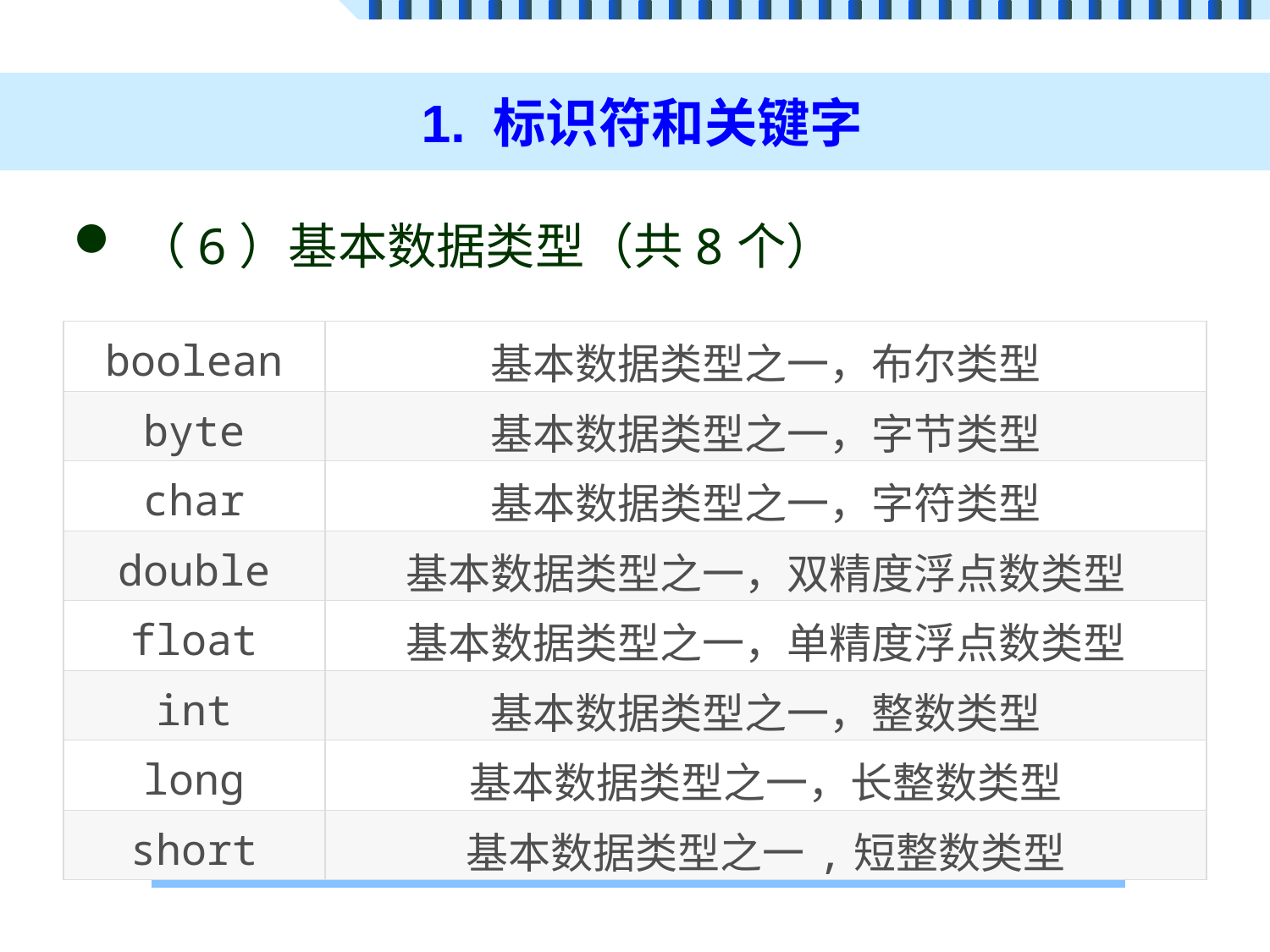

# 1. 标识符和关键字
（6）基本数据类型（共8个）
| boolean | 基本数据类型之一，布尔类型 |
| --- | --- |
| byte | 基本数据类型之一，字节类型 |
| char | 基本数据类型之一，字符类型 |
| double | 基本数据类型之一，双精度浮点数类型 |
| float | 基本数据类型之一，单精度浮点数类型 |
| int | 基本数据类型之一，整数类型 |
| long | 基本数据类型之一，长整数类型 |
| short | 基本数据类型之一,短整数类型 |